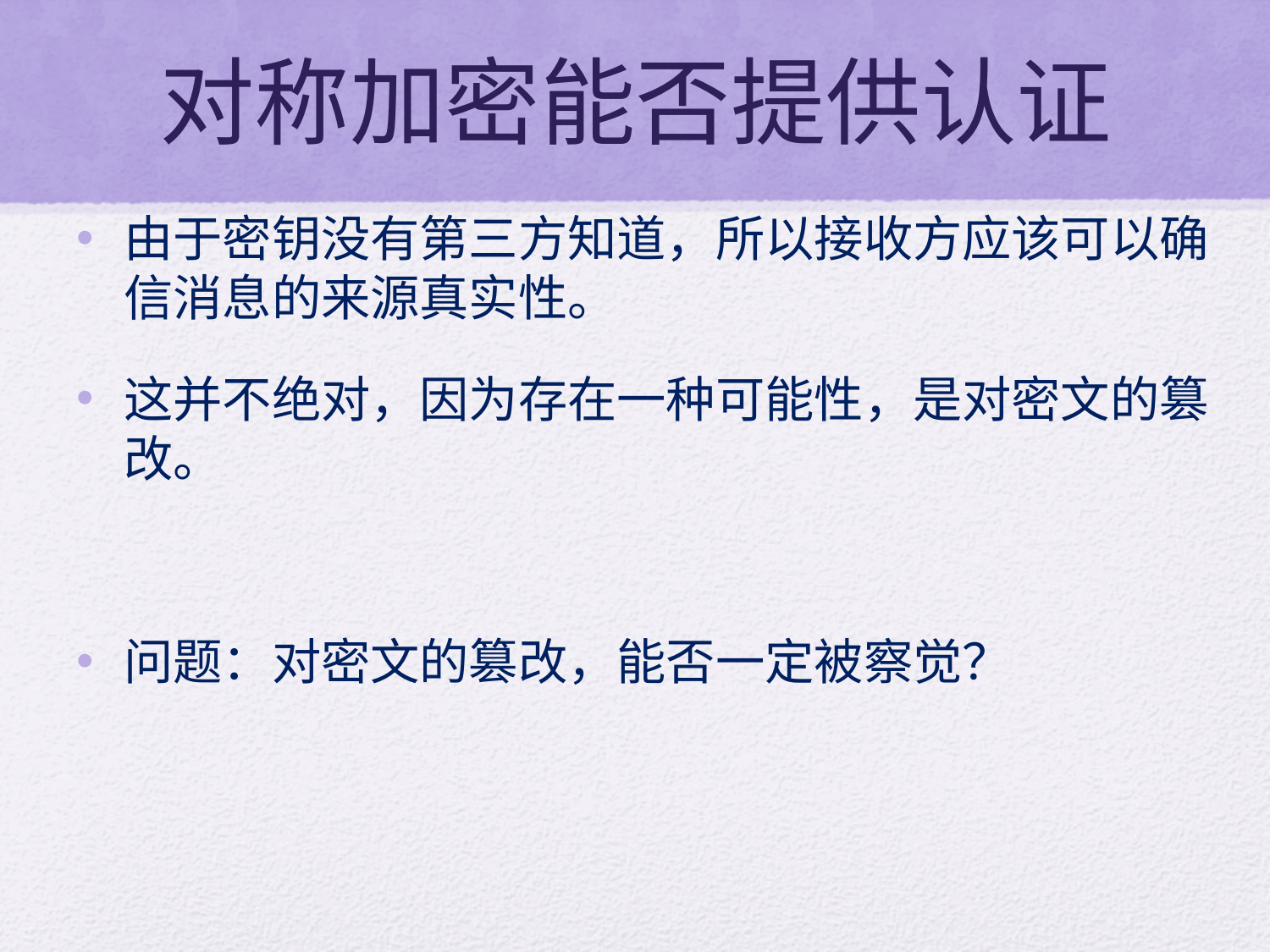

# 对称加密能否提供认证
由于密钥没有第三方知道，所以接收方应该可以确信消息的来源真实性。
这并不绝对，因为存在一种可能性，是对密文的篡改。

问题：对密文的篡改，能否一定被察觉？